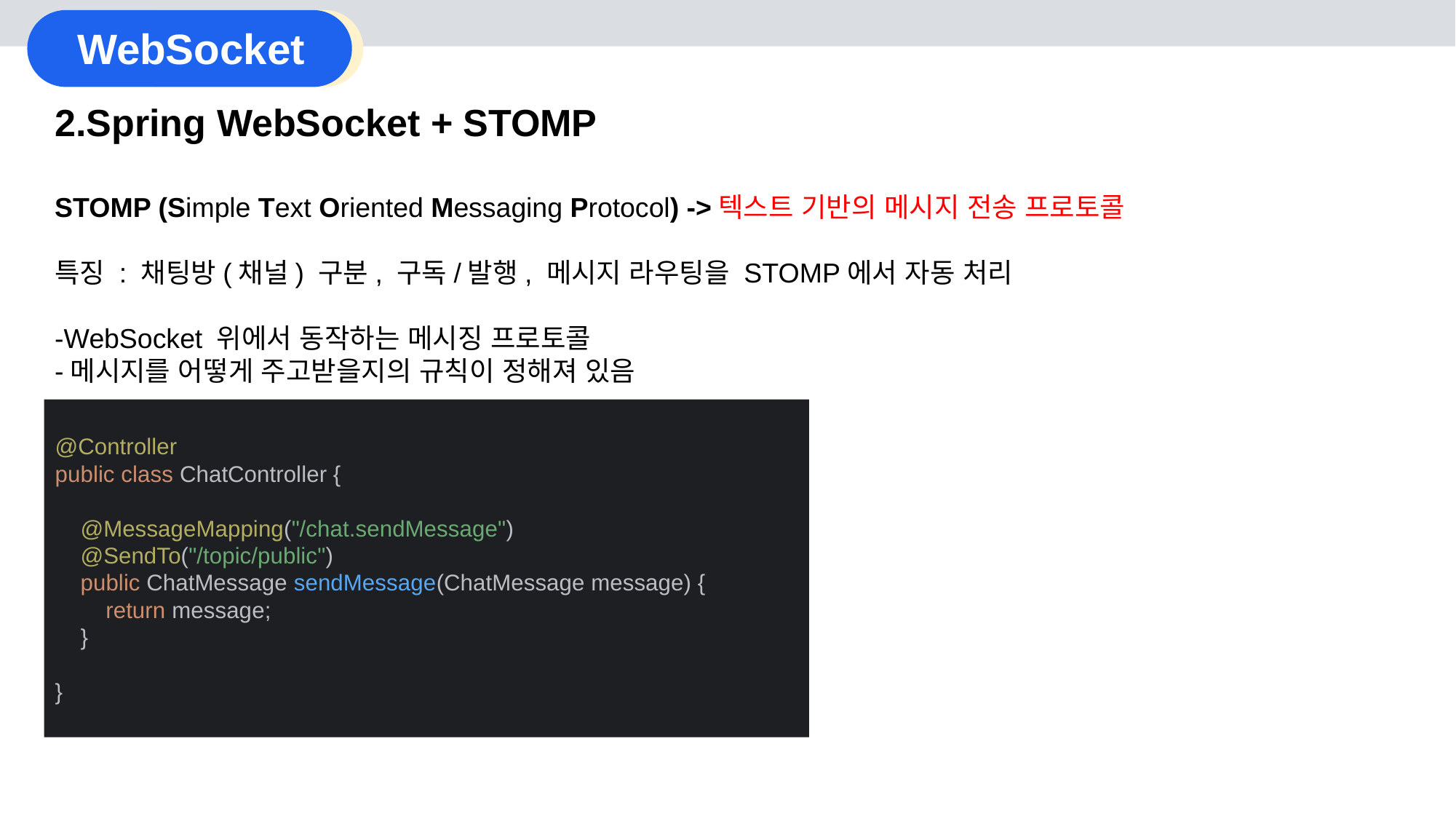

2.Spring WebSocket + STOMP

STOMP (Simple Text Oriented Messaging Protocol) ->텍스트 기반의 메시지 전송 프로토콜

특징 : 채팅방(채널) 구분, 구독/발행, 메시지 라우팅을 STOMP에서 자동 처리

-WebSocket 위에서 동작하는 메시징 프로토콜
-메시지를 어떻게 주고받을지의 규칙이 정해져 있음

@Controller
public class ChatController {
    @MessageMapping("/chat.sendMessage")
    @SendTo("/topic/public")
    public ChatMessage sendMessage(ChatMessage message) {
        return message;
    }
}